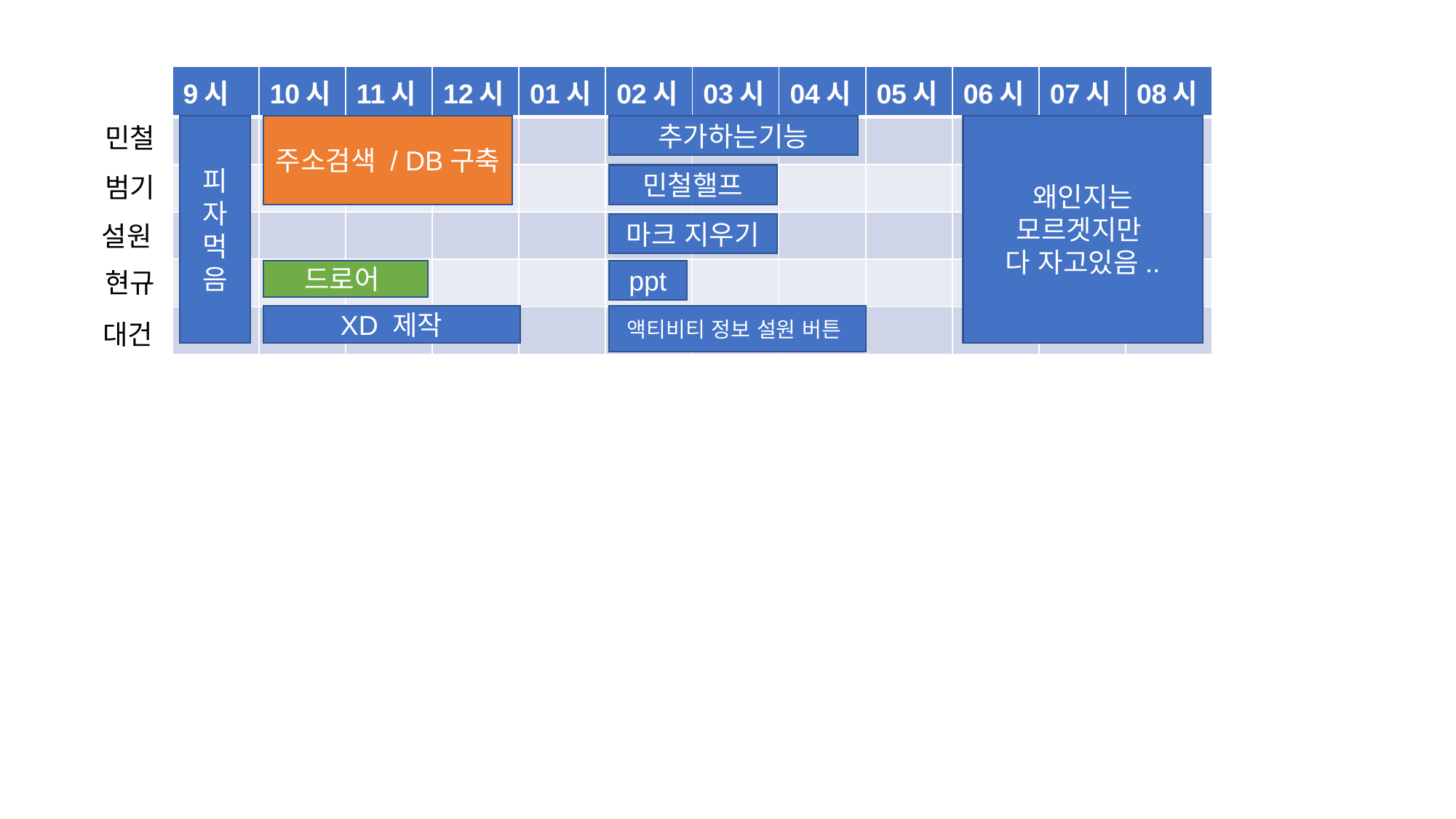

| 9시 | 10시 | 11시 | 12시 | 01시 | 02시 | 03시 | 04시 | 05시 | 06시 | 07시 | 08시 |
| --- | --- | --- | --- | --- | --- | --- | --- | --- | --- | --- | --- |
|  |  |  |  |  |  |  |  |  |  |  |  |
|  |  |  |  |  |  |  |  |  |  |  |  |
|  |  |  |  |  |  |  |  |  |  |  |  |
|  |  |  |  |  |  |  |  |  |  |  |  |
|  |  |  |  |  |  |  |  |  |  |  |  |
민철

피
자
먹
음
주소검색 / DB구축
추가하는기능
왜인지는
모르겟지만
다 자고있음..
범기

민철핼프
설원

마크 지우기
현규

드로어
ppt
XD 제작
액티비티 정보 설원 버튼
대건